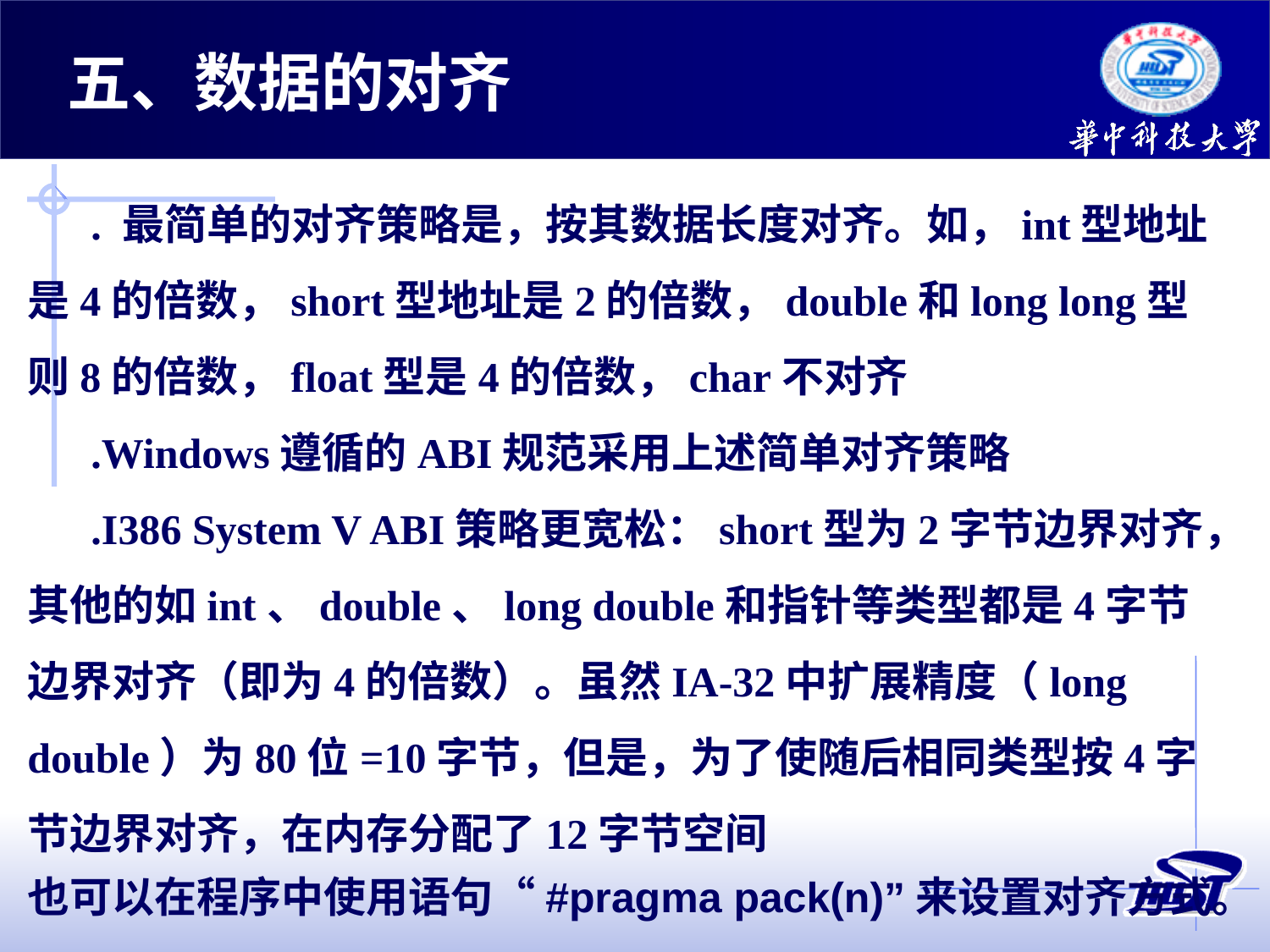

五、数据的对齐
. 最简单的对齐策略是，按其数据长度对齐。如，int型地址是4的倍数，short型地址是2的倍数，double和long long型则8的倍数，float型是4的倍数，char不对齐
.Windows遵循的ABI规范采用上述简单对齐策略
.I386 System V ABI策略更宽松：short型为2字节边界对齐，其他的如int、double、long double和指针等类型都是4字节边界对齐（即为4的倍数）。虽然IA-32中扩展精度（long double）为80位=10字节，但是，为了使随后相同类型按4字节边界对齐，在内存分配了12字节空间
也可以在程序中使用语句“#pragma pack(n)”来设置对齐方式。